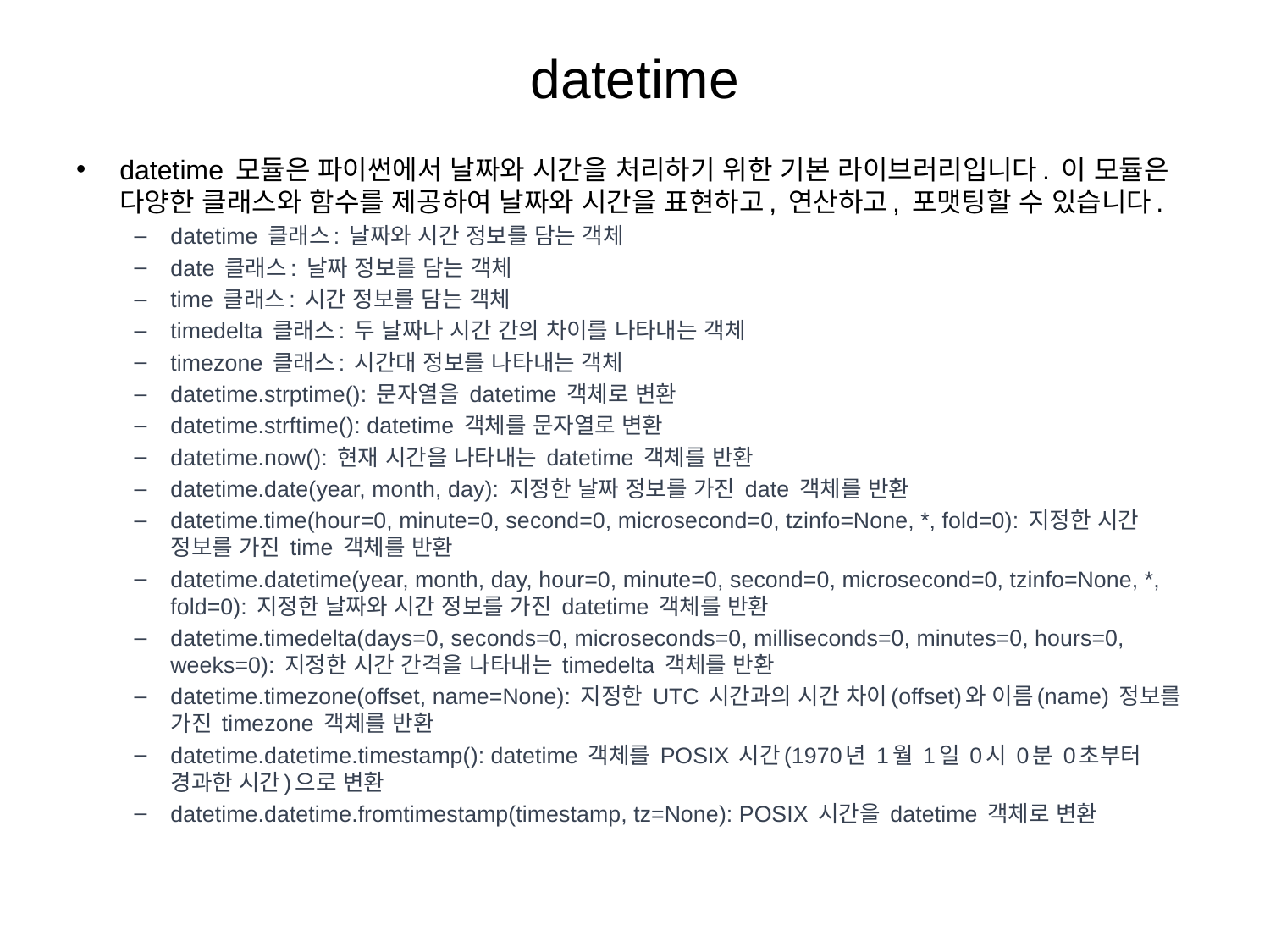

# datetime
datetime 모듈은 파이썬에서 날짜와 시간을 처리하기 위한 기본 라이브러리입니다. 이 모듈은 다양한 클래스와 함수를 제공하여 날짜와 시간을 표현하고, 연산하고, 포맷팅할 수 있습니다.
datetime 클래스: 날짜와 시간 정보를 담는 객체
date 클래스: 날짜 정보를 담는 객체
time 클래스: 시간 정보를 담는 객체
timedelta 클래스: 두 날짜나 시간 간의 차이를 나타내는 객체
timezone 클래스: 시간대 정보를 나타내는 객체
datetime.strptime(): 문자열을 datetime 객체로 변환
datetime.strftime(): datetime 객체를 문자열로 변환
datetime.now(): 현재 시간을 나타내는 datetime 객체를 반환
datetime.date(year, month, day): 지정한 날짜 정보를 가진 date 객체를 반환
datetime.time(hour=0, minute=0, second=0, microsecond=0, tzinfo=None, *, fold=0): 지정한 시간 정보를 가진 time 객체를 반환
datetime.datetime(year, month, day, hour=0, minute=0, second=0, microsecond=0, tzinfo=None, *, fold=0): 지정한 날짜와 시간 정보를 가진 datetime 객체를 반환
datetime.timedelta(days=0, seconds=0, microseconds=0, milliseconds=0, minutes=0, hours=0, weeks=0): 지정한 시간 간격을 나타내는 timedelta 객체를 반환
datetime.timezone(offset, name=None): 지정한 UTC 시간과의 시간 차이(offset)와 이름(name) 정보를 가진 timezone 객체를 반환
datetime.datetime.timestamp(): datetime 객체를 POSIX 시간(1970년 1월 1일 0시 0분 0초부터 경과한 시간)으로 변환
datetime.datetime.fromtimestamp(timestamp, tz=None): POSIX 시간을 datetime 객체로 변환